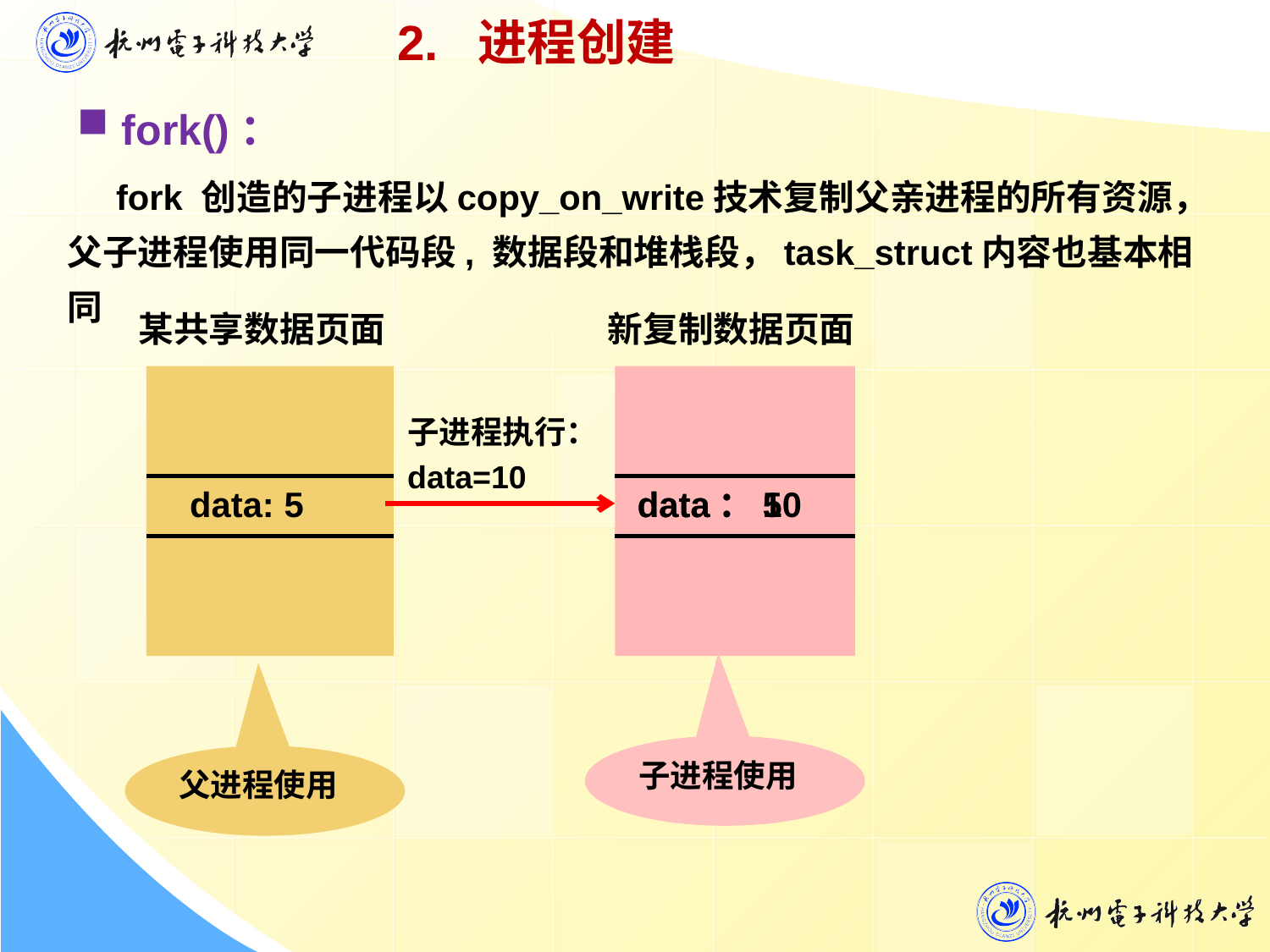

2.  进程创建
 fork()：
     fork 创造的子进程以copy_on_write技术复制父亲进程的所有资源，父子进程使用同一代码段, 数据段和堆栈段，task_struct内容也基本相同

某共享数据页面

data: 5
新复制数据页面

子进程执行：
data=10
data：5
data：10
子进程使用
父进程使用